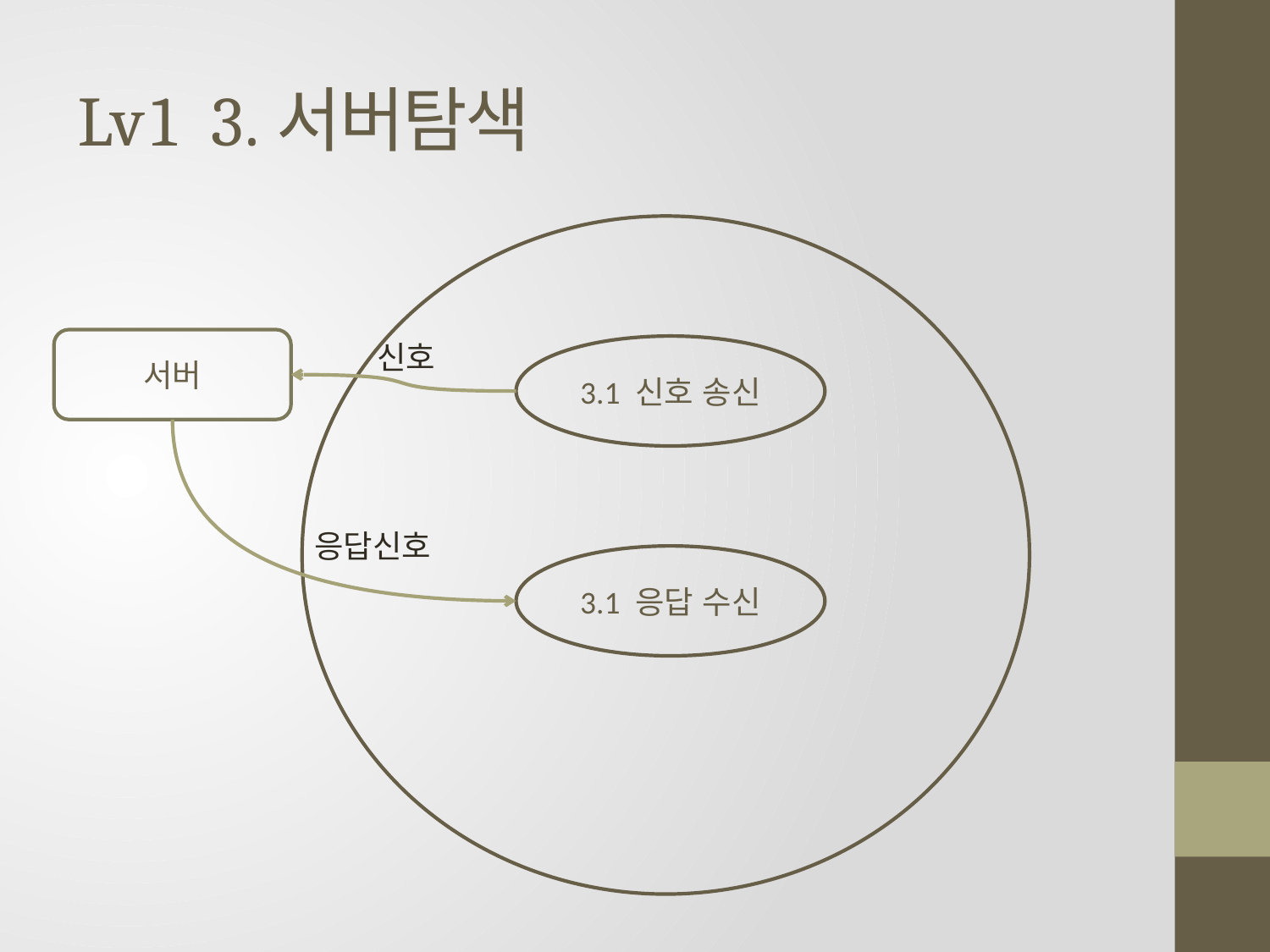

# Lv1  3.서버탐색

서버
신호
3.1 신호 송신
응답신호
3.1 응답 수신